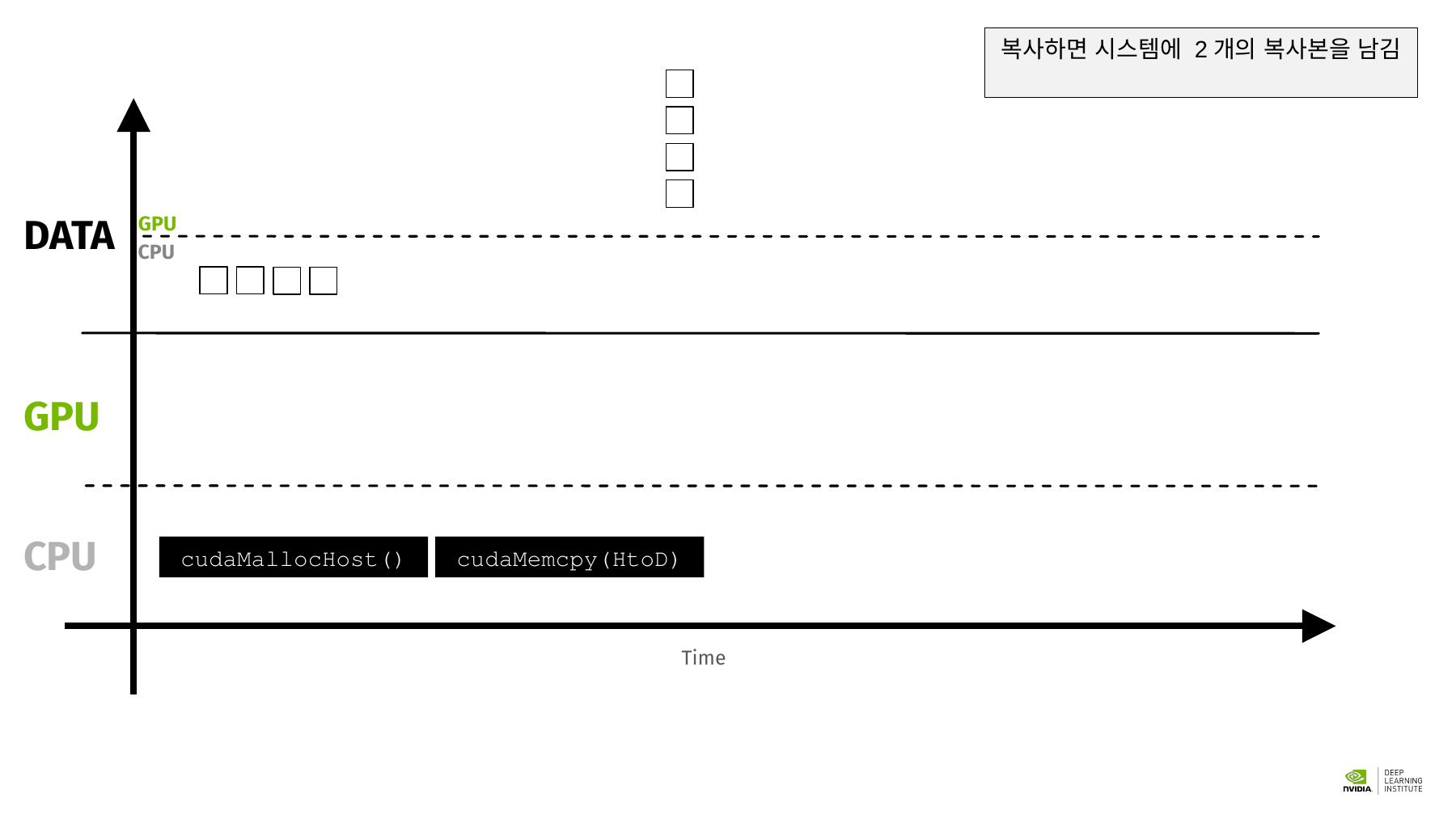

복사하면 시스템에 2개의 복사본을 남김

TIME
GPU
DATA
CPU

GPU
CPU
cudaMallocHost()
cudaMemcpy(HtoD)
Time